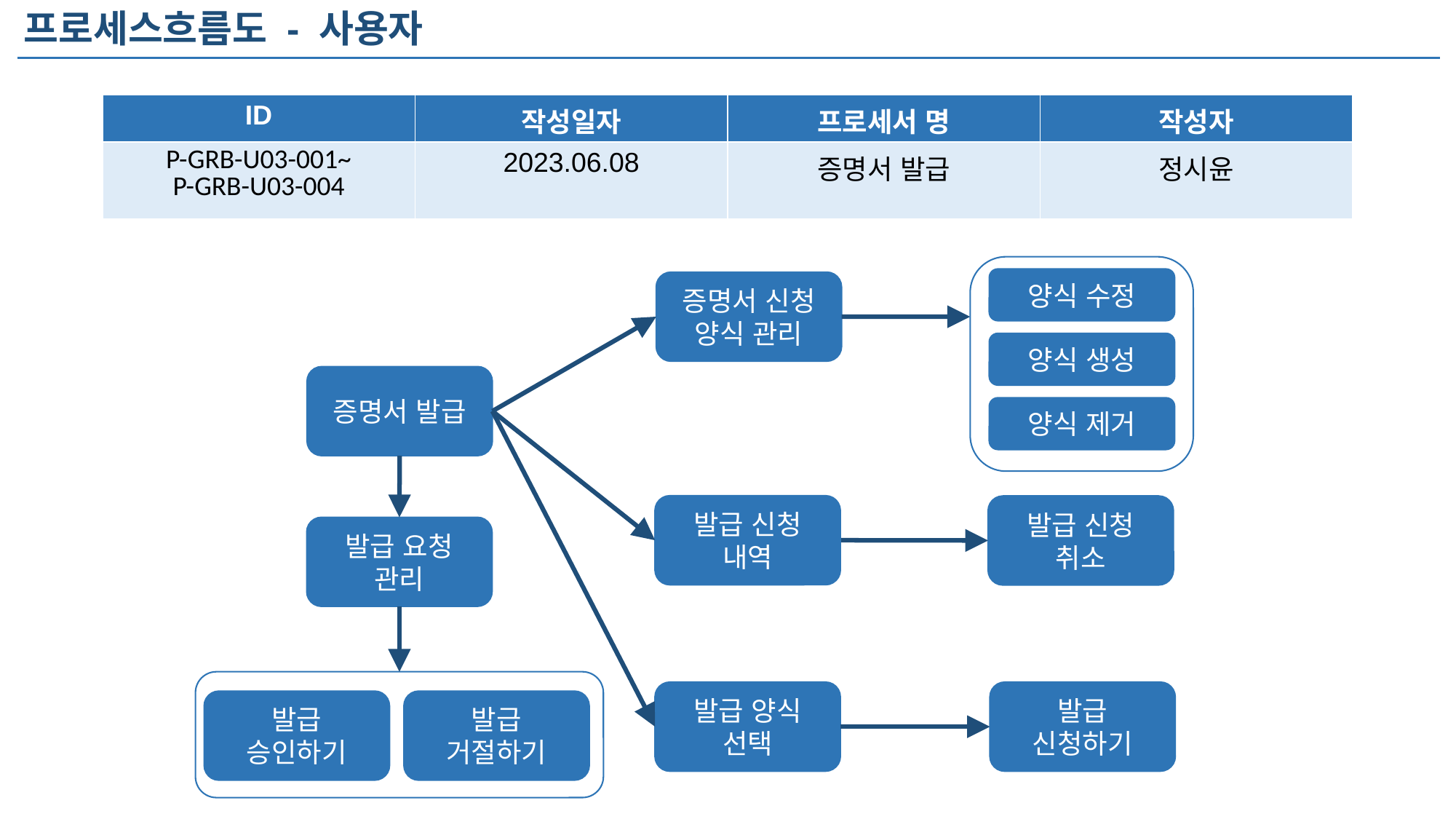

프로세스흐름도 - 사용자
| ID | 작성일자 | 프로세서 명 | 작성자 |
| --- | --- | --- | --- |
| P-GRB-U03-001~ P-GRB-U03-004 | 2023.06.08 | 증명서 발급 | 정시윤 |

양식 수정
증명서 신청 양식 관리
양식 생성
증명서 발급
양식 제거
발급 신청 내역
발급 신청 취소
발급 요청 관리

발급 신청하기
발급 양식 선택
발급 거절하기
발급 승인하기